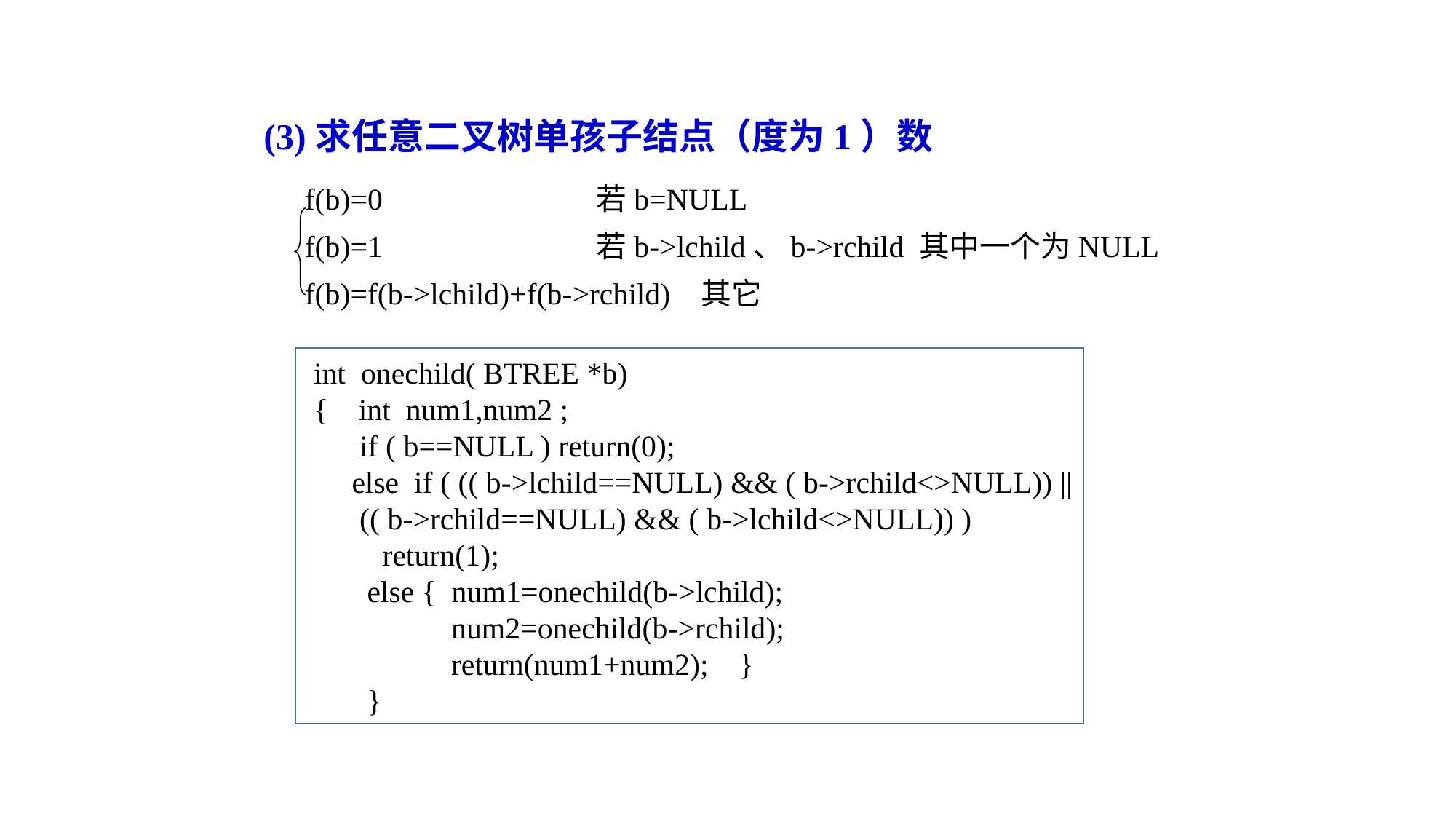

(3)求任意二叉树单孩子结点（度为1）数
 f(b)=0                           若b=NULL
 f(b)=1                           若b->lchild、b->rchild 其中一个为NULL
 f(b)=f(b->lchild)+f(b->rchild)   其它

 int  onechild( BTREE *b)
 {    int  num1,num2 ;
       if ( b==NULL ) return(0);
      else  if ( (( b->lchild==NULL) && ( b->rchild<>NULL)) ||
       (( b->rchild==NULL) && ( b->lchild<>NULL)) )
          return(1);
        else {  num1=onechild(b->lchild);
                   num2=onechild(b->rchild);
                   return(num1+num2);    }
        }